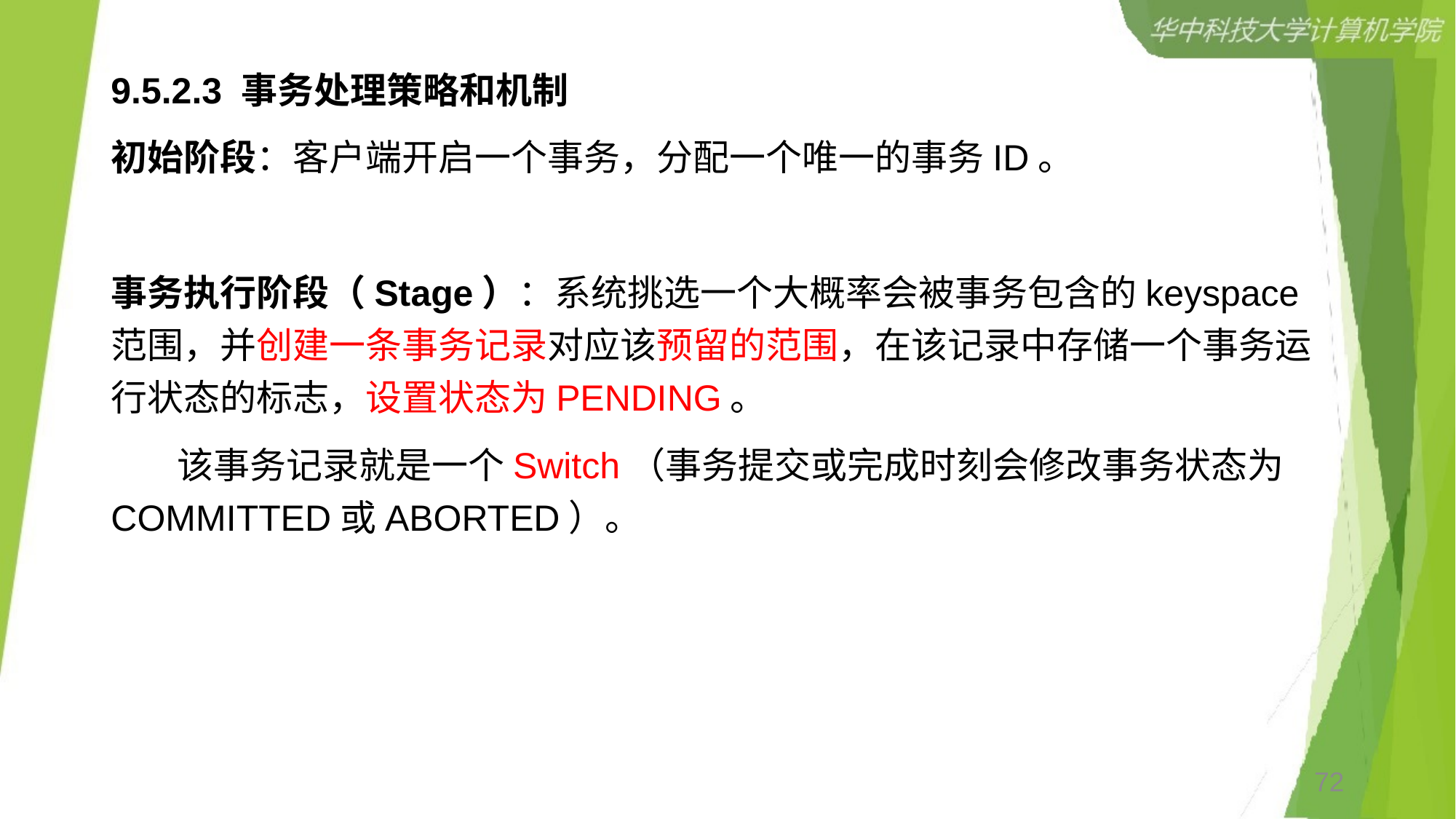

9.5.2.3 事务处理策略和机制
初始阶段：客户端开启一个事务，分配一个唯一的事务ID。

事务执行阶段（Stage）：系统挑选一个大概率会被事务包含的keyspace范围，并创建一条事务记录对应该预留的范围，在该记录中存储一个事务运行状态的标志，设置状态为PENDING。
       该事务记录就是一个Switch（事务提交或完成时刻会修改事务状态为COMMITTED或ABORTED）。
72